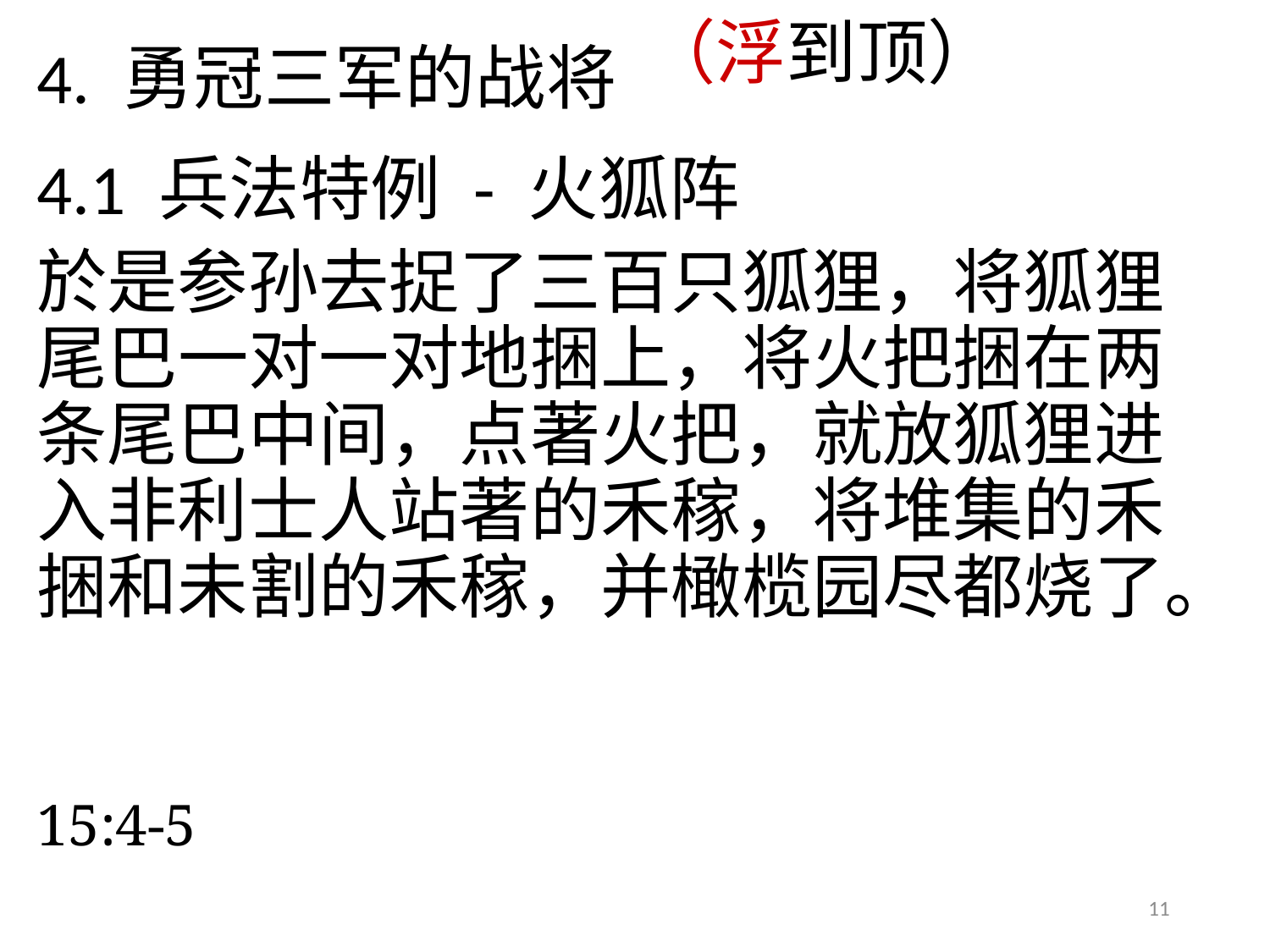

（浮到顶）
# 4. 勇冠三军的战将
4.1 兵法特例 - 火狐阵
於是参孙去捉了三百只狐狸，将狐狸尾巴一对一对地捆上，将火把捆在两条尾巴中间，点著火把，就放狐狸进入非利士人站著的禾稼，将堆集的禾捆和未割的禾稼，并橄榄园尽都烧了。
                          15:4-5
11